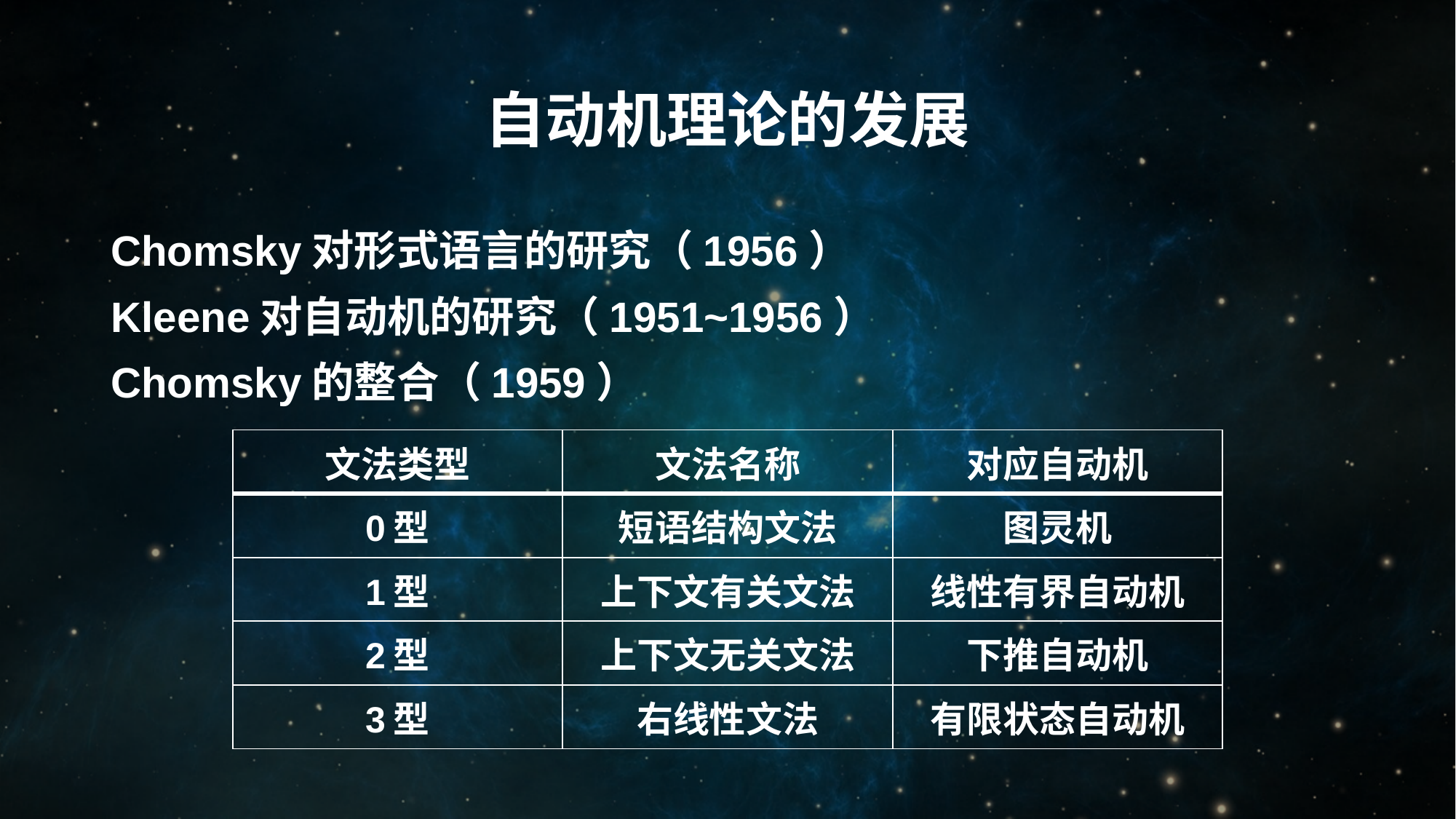

# 自动机理论的发展
Chomsky对形式语言的研究（1956）
Kleene对自动机的研究（1951~1956）
Chomsky的整合（1959）

| 文法类型 | 文法名称 | 对应自动机 |
| --- | --- | --- |
| 0型 | 短语结构文法 | 图灵机 |
| 1型 | 上下文有关文法 | 线性有界自动机 |
| 2型 | 上下文无关文法 | 下推自动机 |
| 3型 | 右线性文法 | 有限状态自动机 |